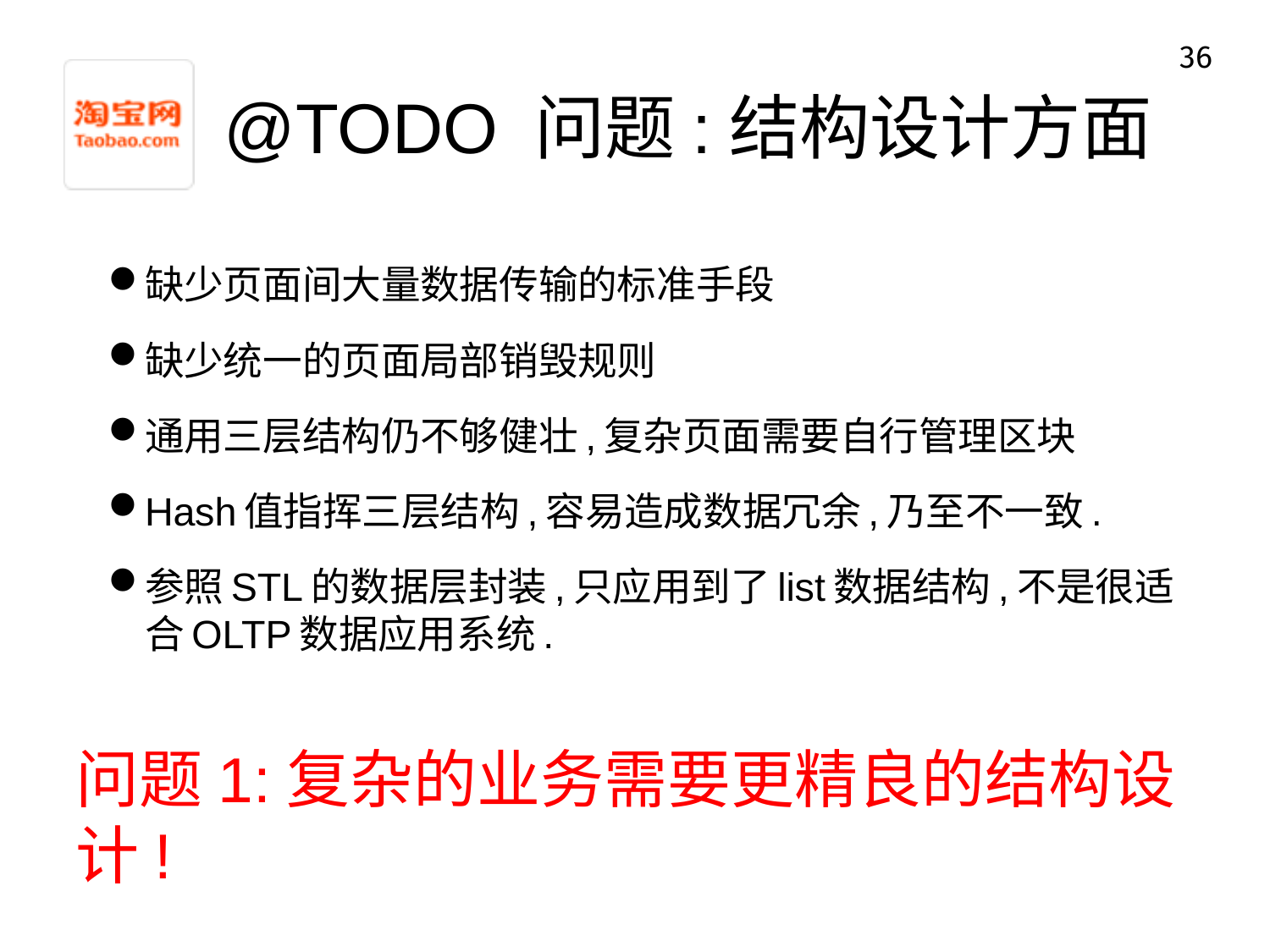

36
# @TODO 问题:结构设计方面
缺少页面间大量数据传输的标准手段
缺少统一的页面局部销毁规则
通用三层结构仍不够健壮,复杂页面需要自行管理区块
Hash值指挥三层结构,容易造成数据冗余,乃至不一致.
参照STL的数据层封装,只应用到了list数据结构,不是很适合OLTP数据应用系统.
问题1:复杂的业务需要更精良的结构设计!